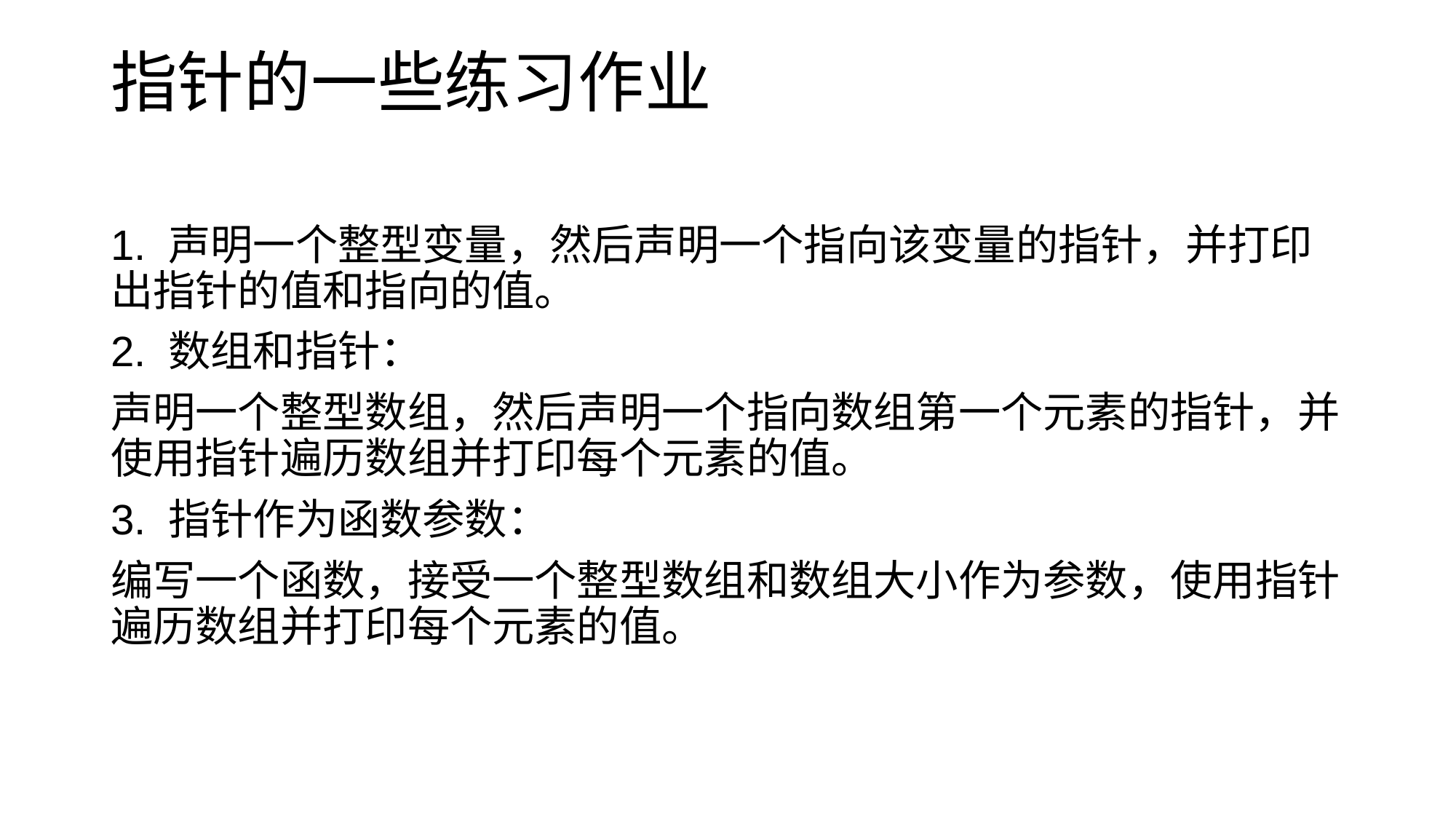

# 指针的一些练习作业
1. 声明一个整型变量，然后声明一个指向该变量的指针，并打印出指针的值和指向的值。
2. 数组和指针：
声明一个整型数组，然后声明一个指向数组第一个元素的指针，并使用指针遍历数组并打印每个元素的值。
3. 指针作为函数参数：
编写一个函数，接受一个整型数组和数组大小作为参数，使用指针遍历数组并打印每个元素的值。